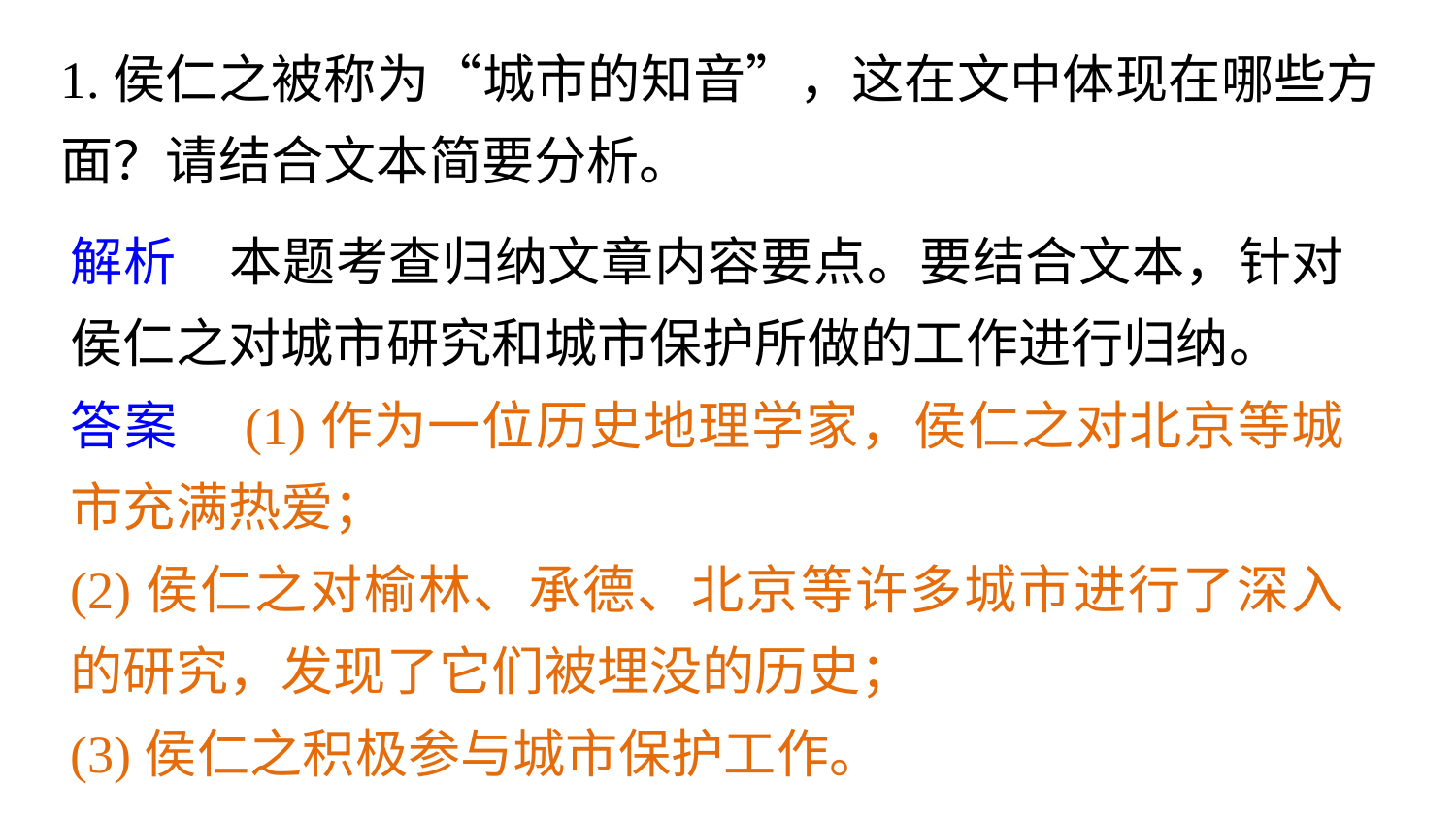

1.侯仁之被称为“城市的知音”，这在文中体现在哪些方面？请结合文本简要分析。
解析　本题考查归纳文章内容要点。要结合文本，针对侯仁之对城市研究和城市保护所做的工作进行归纳。
答案　(1)作为一位历史地理学家，侯仁之对北京等城市充满热爱；
(2)侯仁之对榆林、承德、北京等许多城市进行了深入的研究，发现了它们被埋没的历史；
(3)侯仁之积极参与城市保护工作。